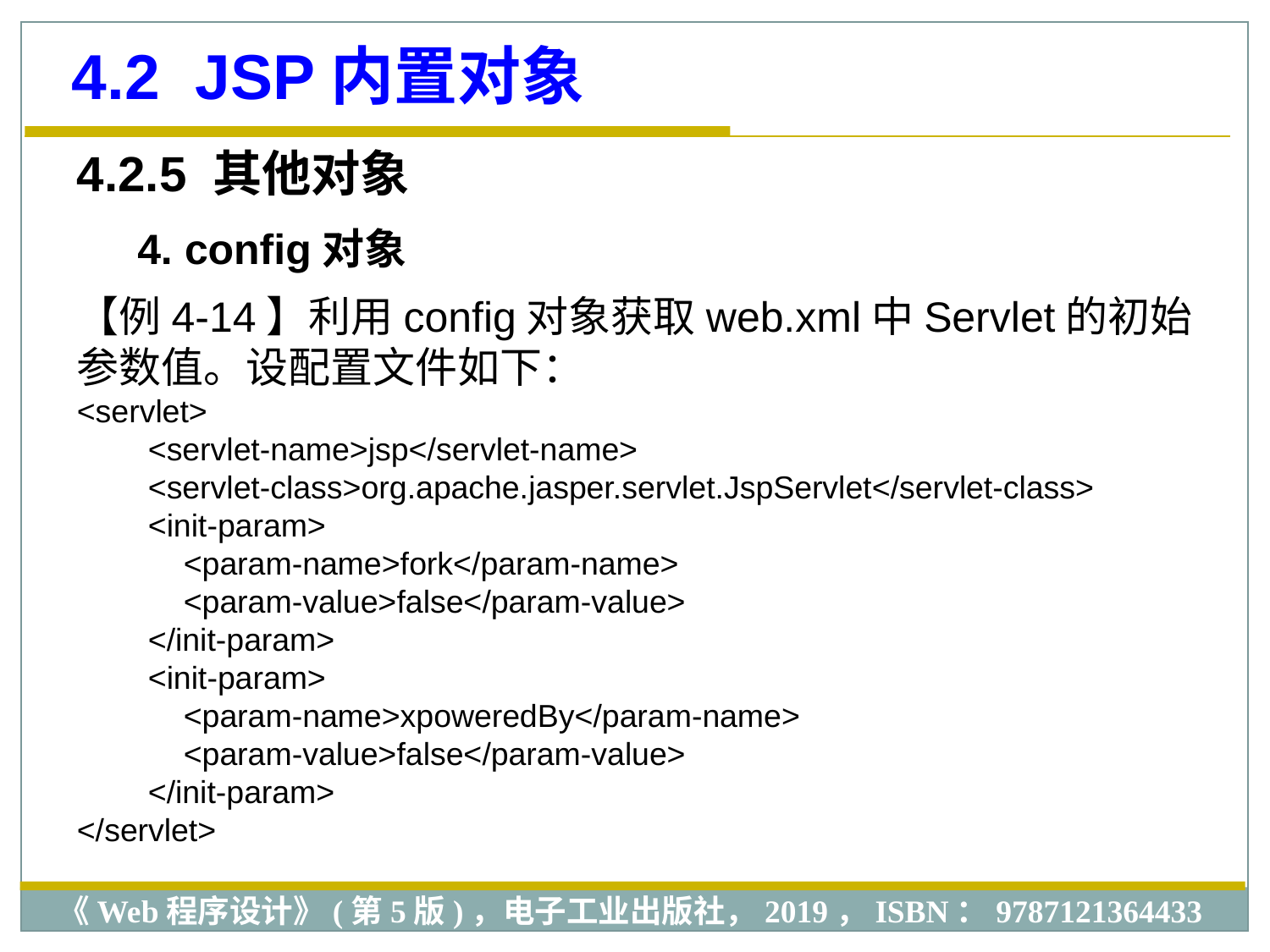

4.2  JSP内置对象
4.2.5 其他对象
4. config对象
【例4-14】利用config对象获取web.xml中Servlet的初始参数值。设配置文件如下：
<servlet>
        <servlet-name>jsp</servlet-name>
        <servlet-class>org.apache.jasper.servlet.JspServlet</servlet-class>
        <init-param>
            <param-name>fork</param-name>
            <param-value>false</param-value>
        </init-param>
        <init-param>
            <param-name>xpoweredBy</param-name>
            <param-value>false</param-value>
        </init-param>
</servlet>